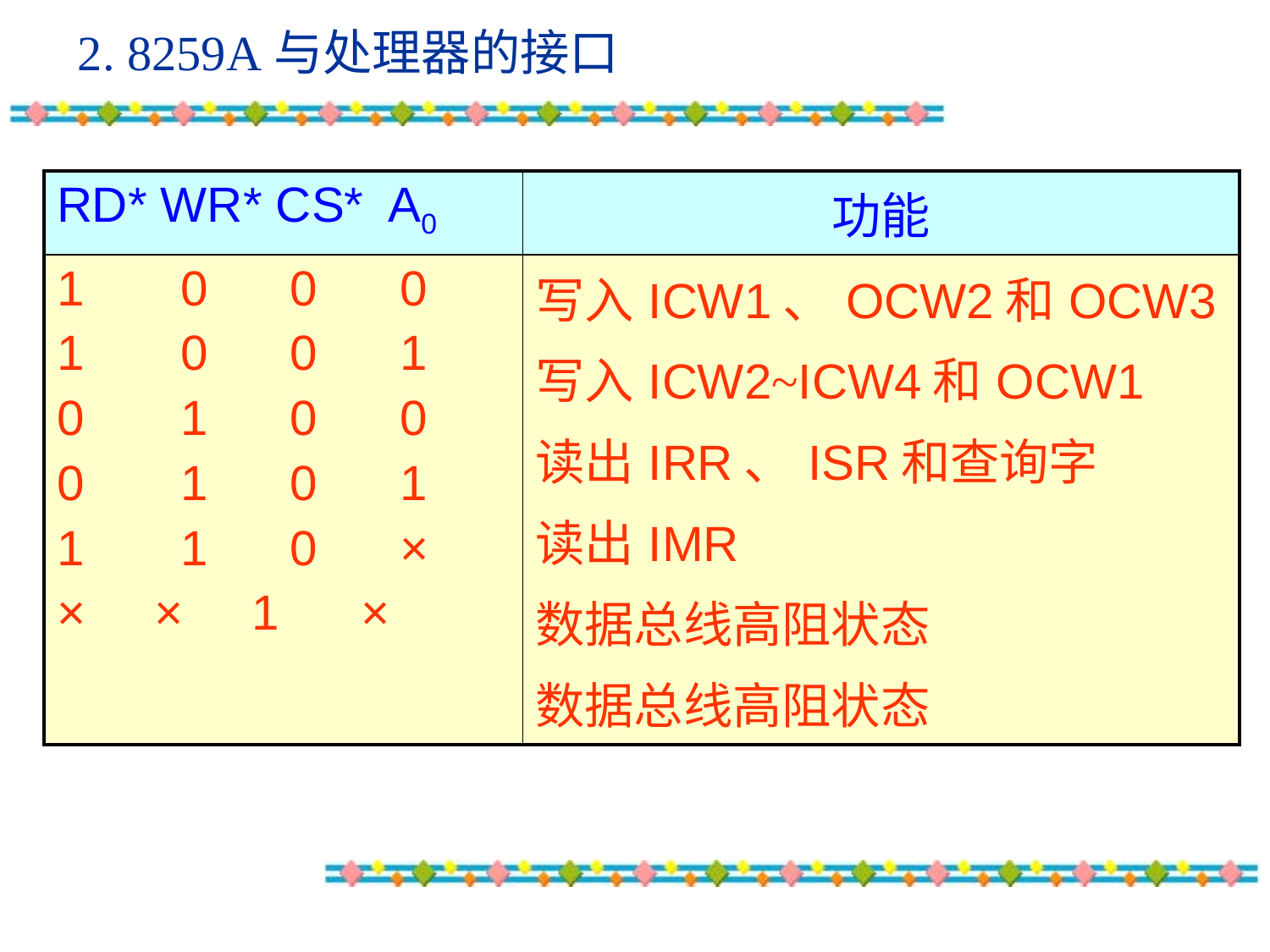

# 2. 8259A与处理器的接口
| RD\* WR\* CS\* A0 | 功能 |
| --- | --- |
| 1 0 0 0 1 0 0 1 0 1 0 0 0 1 0 1 1 1 0 × × × 1 × | 写入ICW1、OCW2和OCW3 写入ICW2~ICW4和OCW1 读出IRR、ISR和查询字 读出IMR 数据总线高阻状态 数据总线高阻状态 |